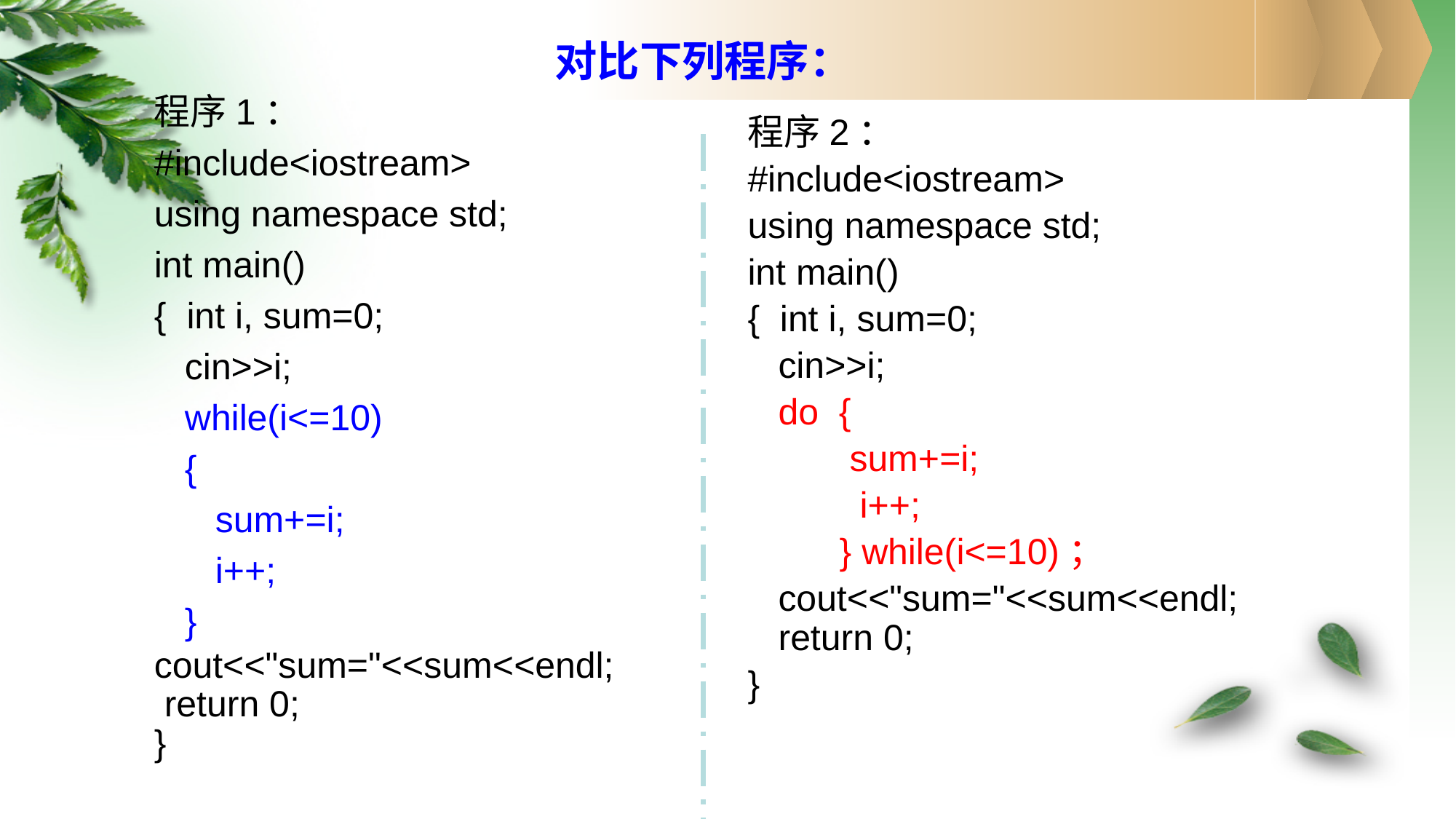

# 对比下列程序：
程序1：
#include<iostream>
using namespace std;
int main()
{  int i, sum=0;
   cin>>i;
   while(i<=10)
   {
      sum+=i;
      i++;
   }   cout<<"sum="<<sum<<endl;
 return 0;
}
程序2：
#include<iostream>
using namespace std;
int main()
{  int i, sum=0;
   cin>>i;
   do  {
          sum+=i;
           i++;
         } while(i<=10)；
   cout<<"sum="<<sum<<endl;
   return 0;
}